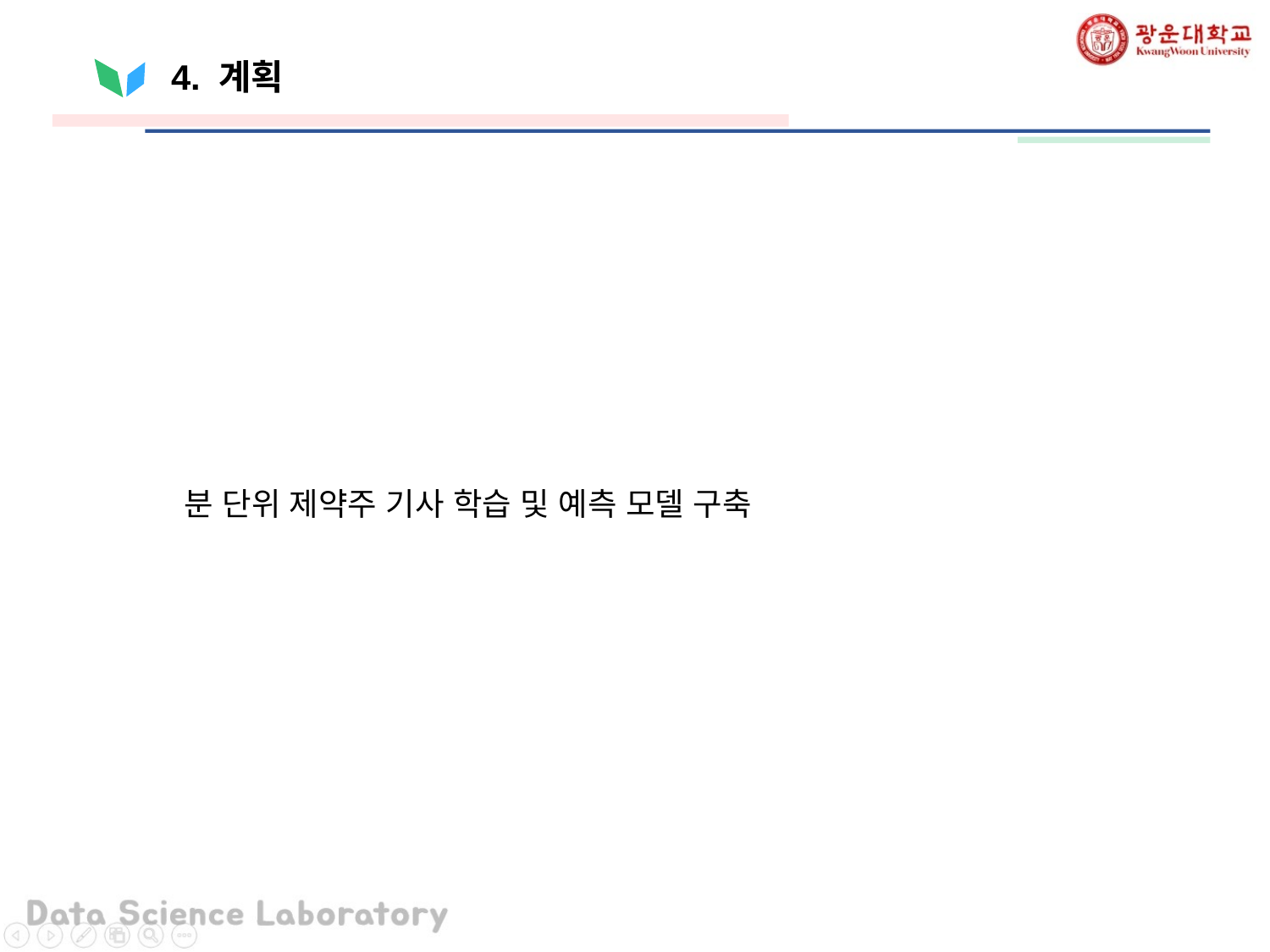

# 4. 계획
분 단위 제약주 기사 학습 및 예측 모델 구축